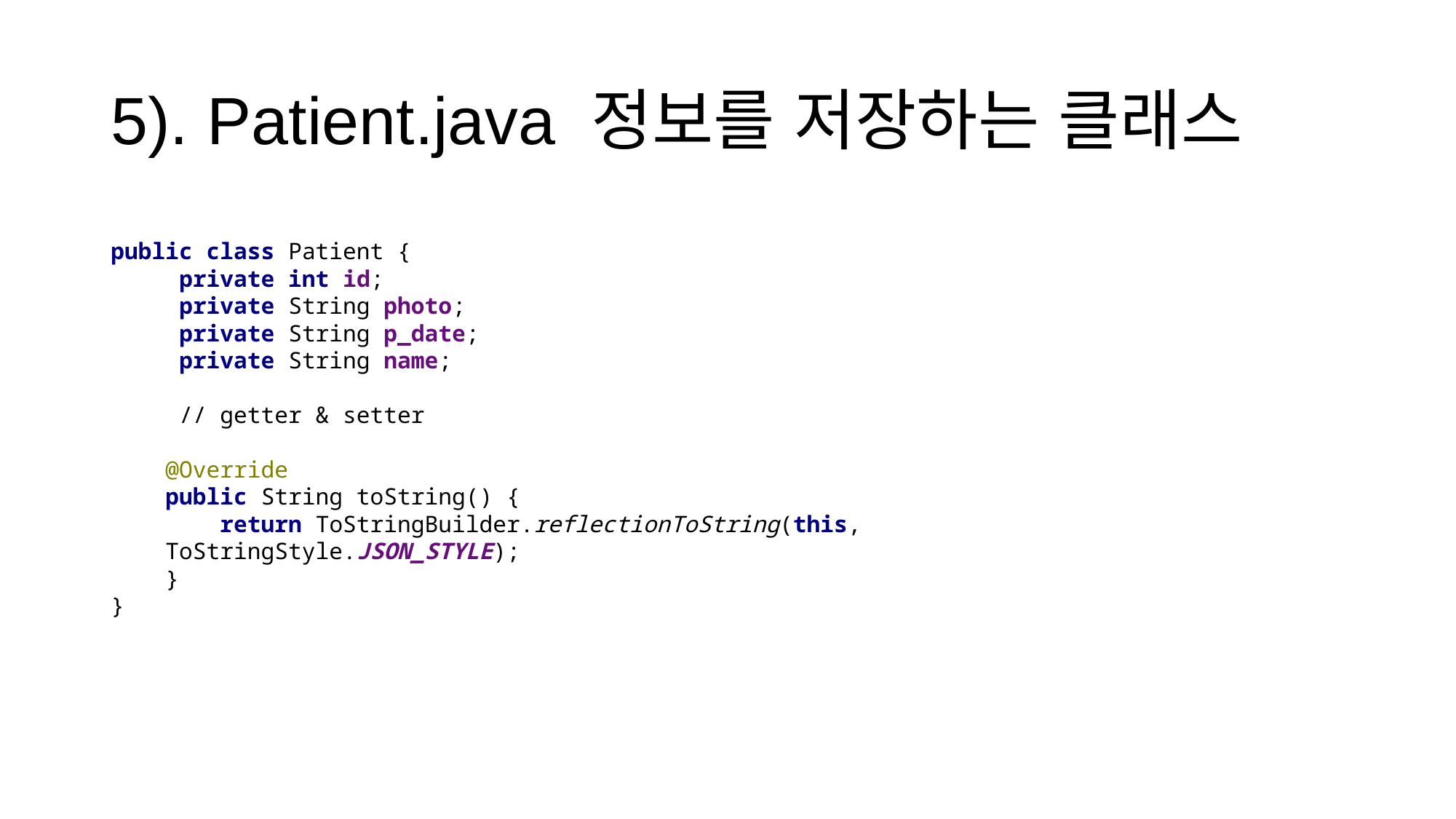

# 5). Patient.java 정보를 저장하는 클래스
public class Patient {
     private int id;
     private String photo;
     private String p_date;
     private String name;

     // getter & setter

@Override
public String toString() {
    return ToStringBuilder.reflectionToString(this, ToStringStyle.JSON_STYLE);
}
}